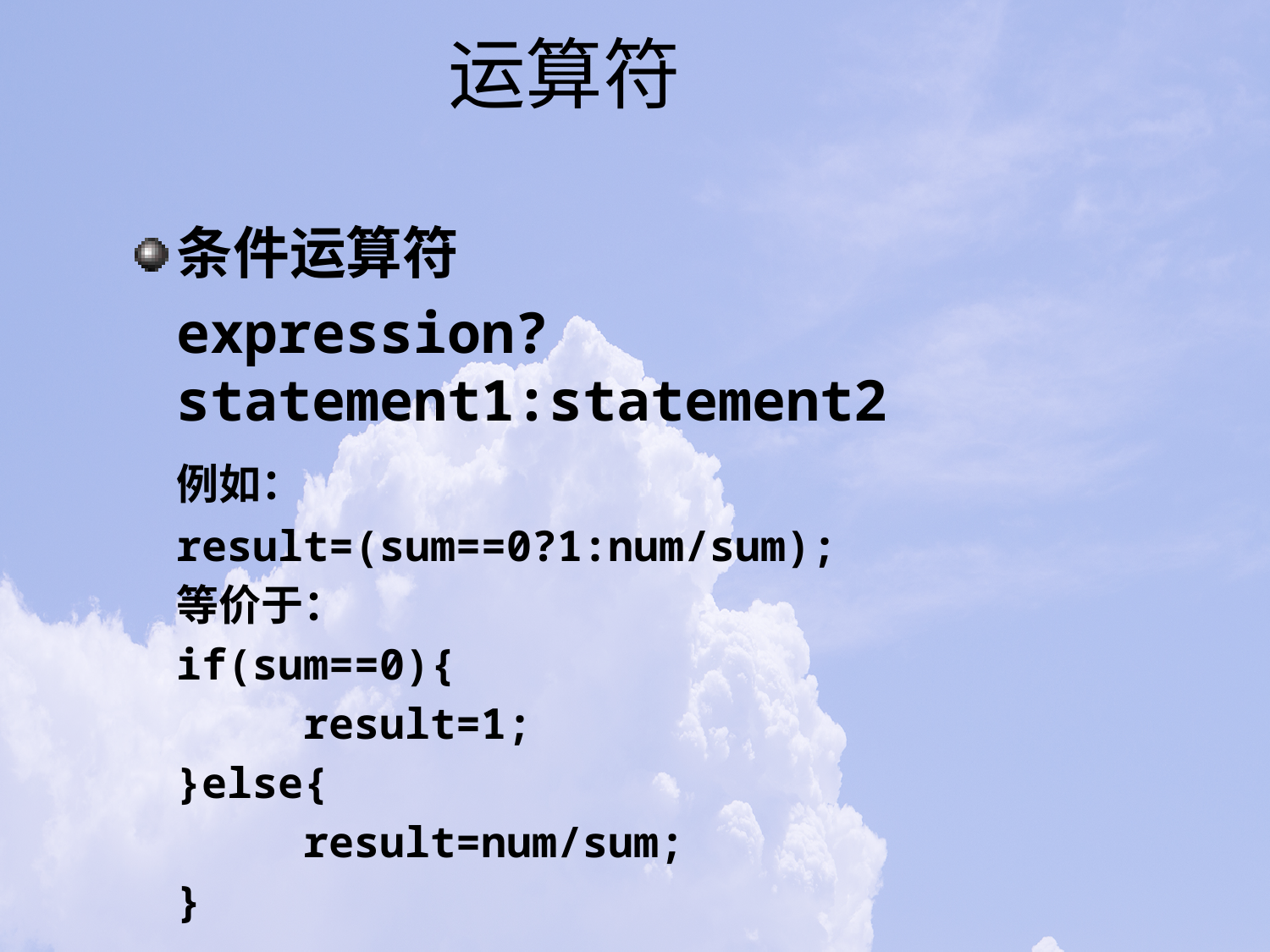

# 运算符

条件运算符
	expression?statement1:statement2
	例如：
	result=(sum==0?1:num/sum);
	等价于：
	if(sum==0){
		result=1;
	}else{
		result=num/sum;
	}